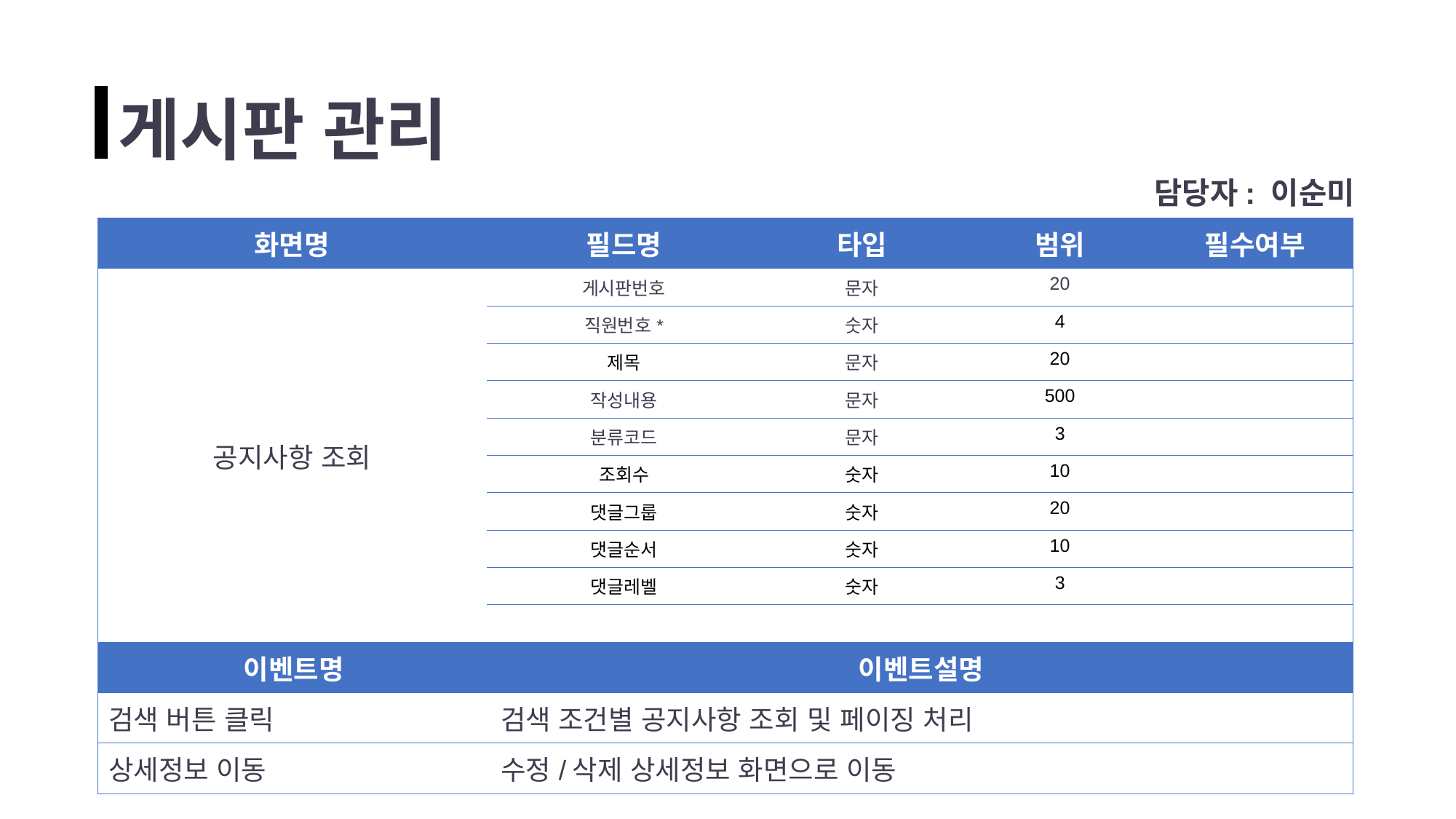

게시판 관리

담당자: 이순미
| 화면명 | 필드명 | 타입 | 범위 | 필수여부 |
| --- | --- | --- | --- | --- |
| 공지사항 조회 | 게시판번호 | 문자 | 20 |  |
|  | 직원번호\* | 숫자 | 4 |  |
|  | 제목 | 문자 | 20 |  |
|  | 작성내용 | 문자 | 500 |  |
|  | 분류코드 | 문자 | 3 |  |
|  | 조회수 | 숫자 | 10 |  |
|  | 댓글그룹 | 숫자 | 20 |  |
|  | 댓글순서 | 숫자 | 10 |  |
|  | 댓글레벨 | 숫자 | 3 |  |
|  |  |  |  |  |
| 이벤트명 | 이벤트설명 |
| --- | --- |
| 검색 버튼 클릭 | 검색 조건별 공지사항 조회 및 페이징 처리 |
| 상세정보 이동 | 수정/삭제 상세정보 화면으로 이동 |